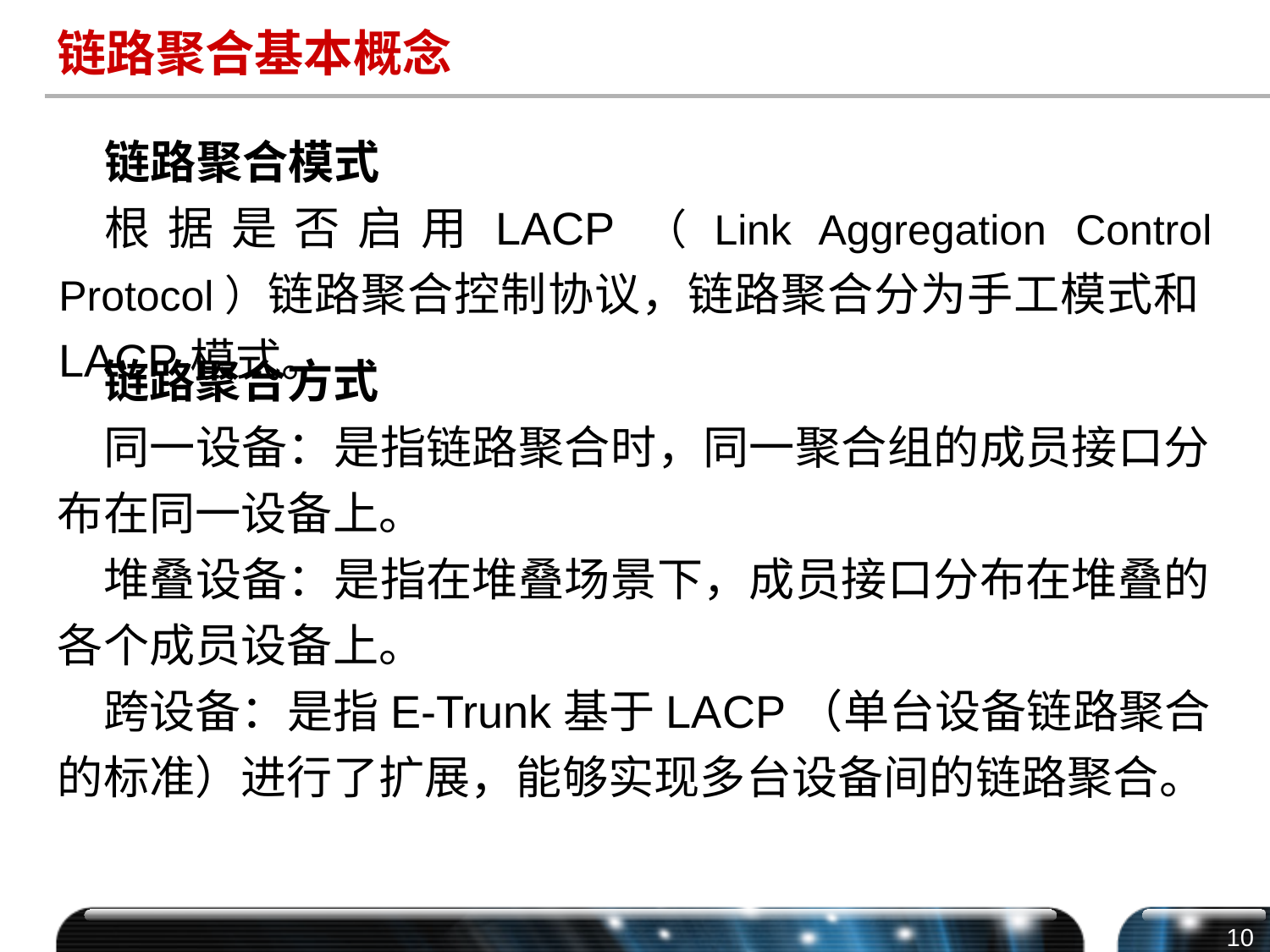

# 链路聚合基本概念
链路聚合模式
根据是否启用LACP（Link Aggregation Control Protocol）链路聚合控制协议，链路聚合分为手工模式和LACP模式。
链路聚合方式
同一设备：是指链路聚合时，同一聚合组的成员接口分布在同一设备上。
堆叠设备：是指在堆叠场景下，成员接口分布在堆叠的各个成员设备上。
跨设备：是指E-Trunk基于LACP（单台设备链路聚合的标准）进行了扩展，能够实现多台设备间的链路聚合。